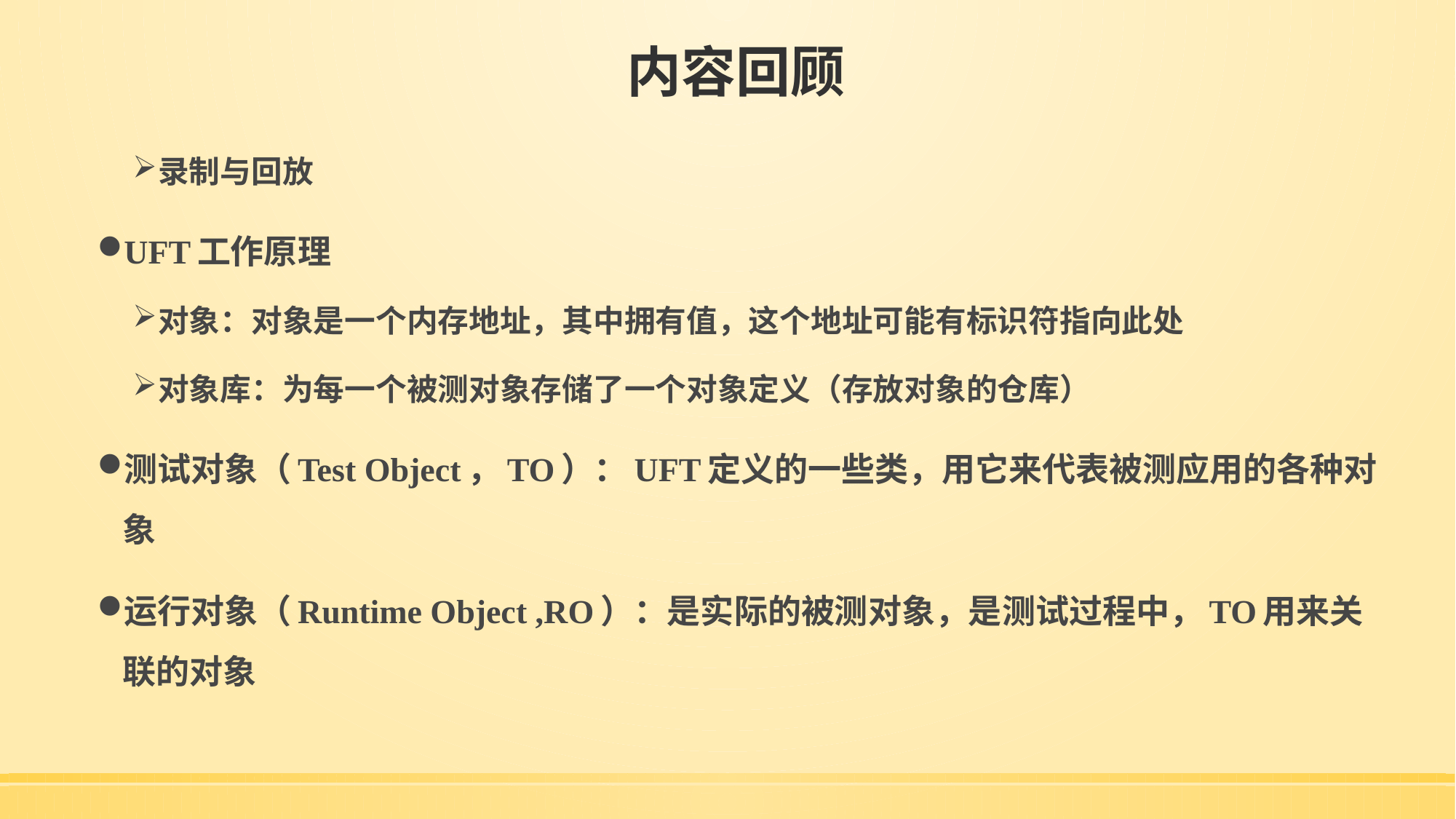

# 内容回顾
录制与回放
UFT工作原理
对象：对象是一个内存地址，其中拥有值，这个地址可能有标识符指向此处
对象库：为每一个被测对象存储了一个对象定义（存放对象的仓库）
测试对象（Test Object，TO）：UFT定义的一些类，用它来代表被测应用的各种对象
运行对象（Runtime Object ,RO）：是实际的被测对象，是测试过程中，TO用来关联的对象